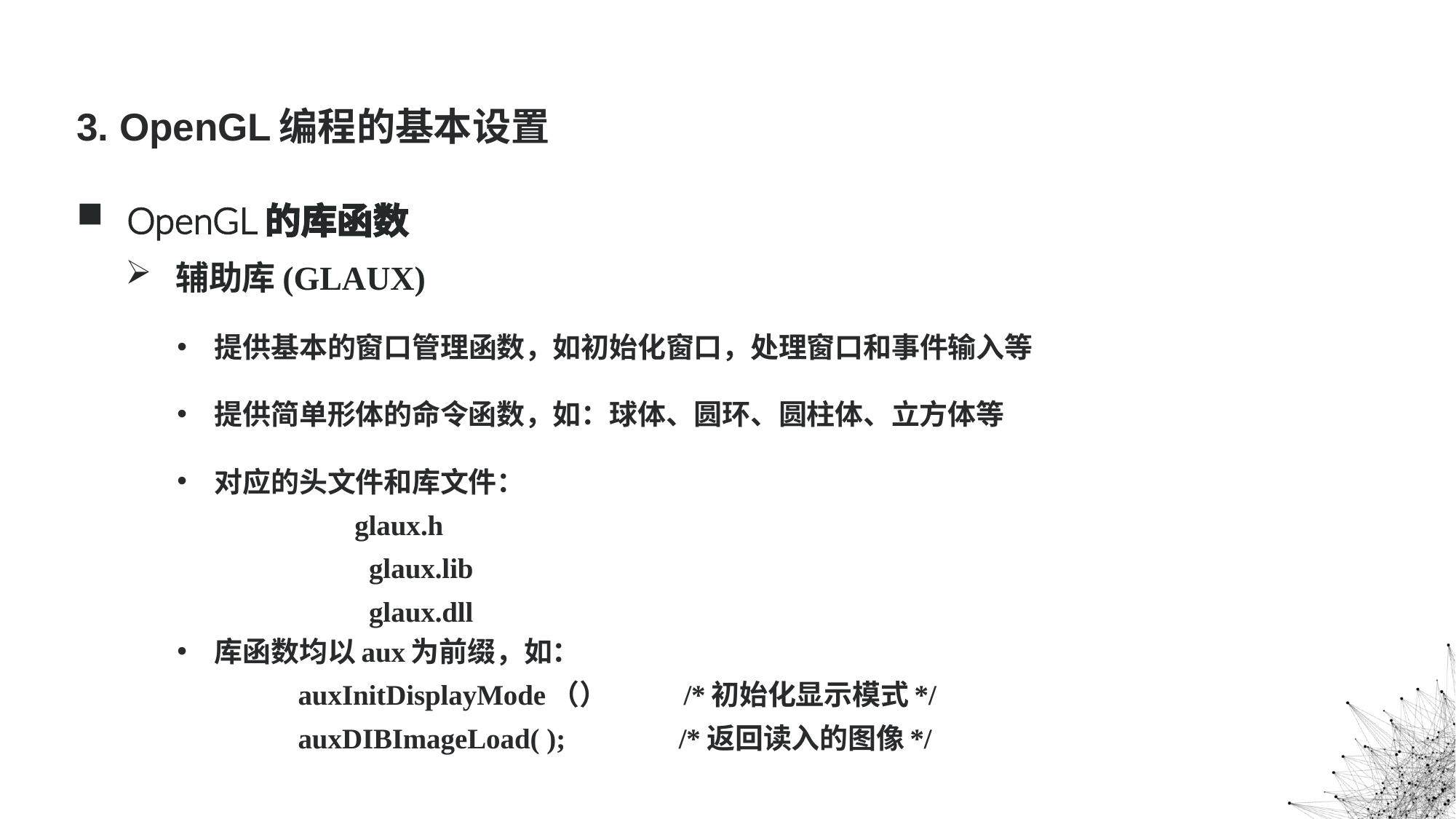

3. OpenGL编程的基本设置
OpenGL的库函数
辅助库(GLAUX)
提供基本的窗口管理函数，如初始化窗口，处理窗口和事件输入等
提供简单形体的命令函数，如：球体、圆环、圆柱体、立方体等
对应的头文件和库文件：
	             glaux.h
                    glaux.lib
                    glaux.dll
库函数均以aux为前缀，如：
          auxInitDisplayMode（）           /*初始化显示模式*/
          auxDIBImageLoad( );                /*返回读入的图像*/